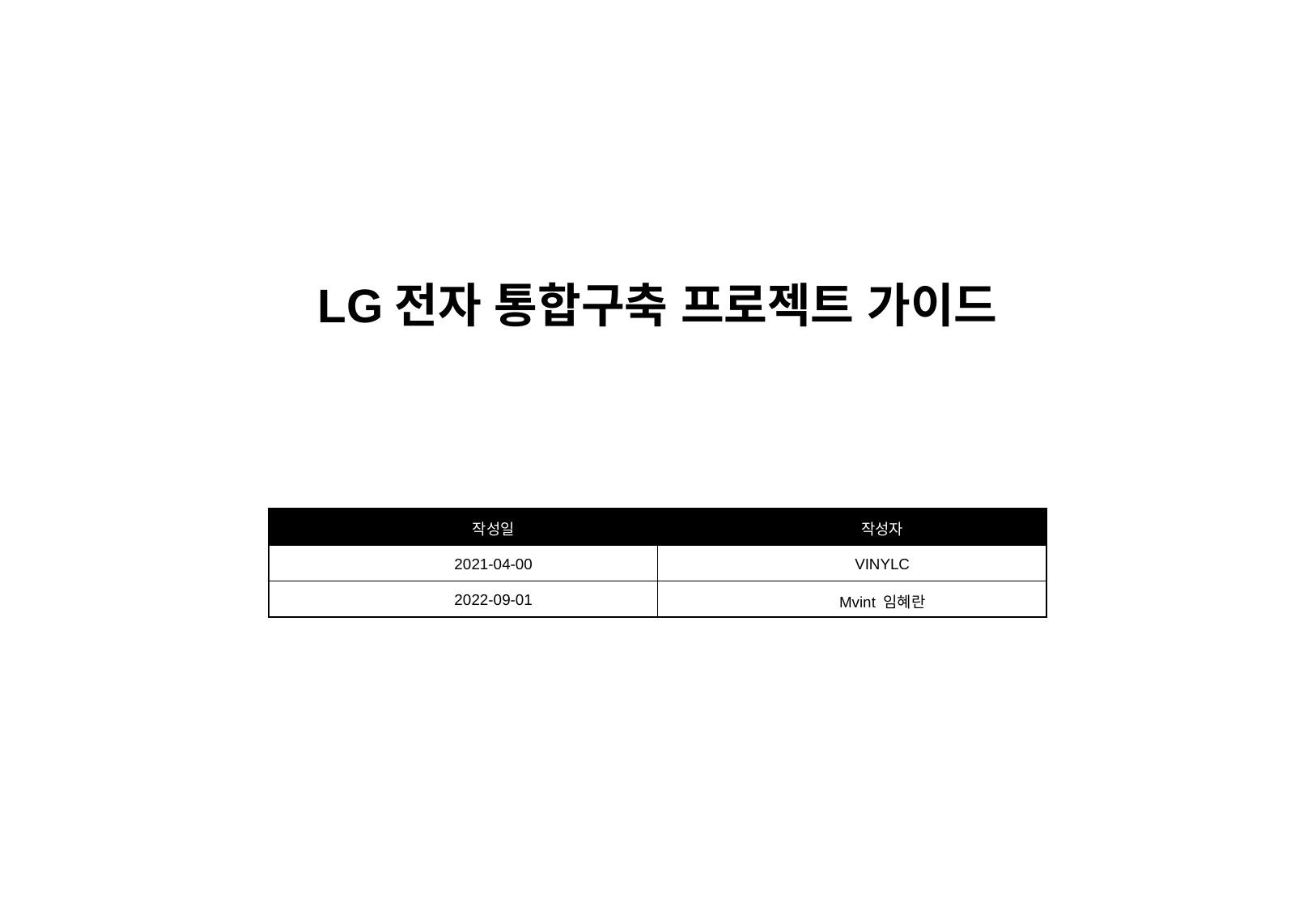

LG전자 통합구축 프로젝트 가이드

| 작성일 | 작성자 |
| --- | --- |
| 2021-04-00 | VINYLC |
| 2022-09-01 | Mvint 임혜란 |